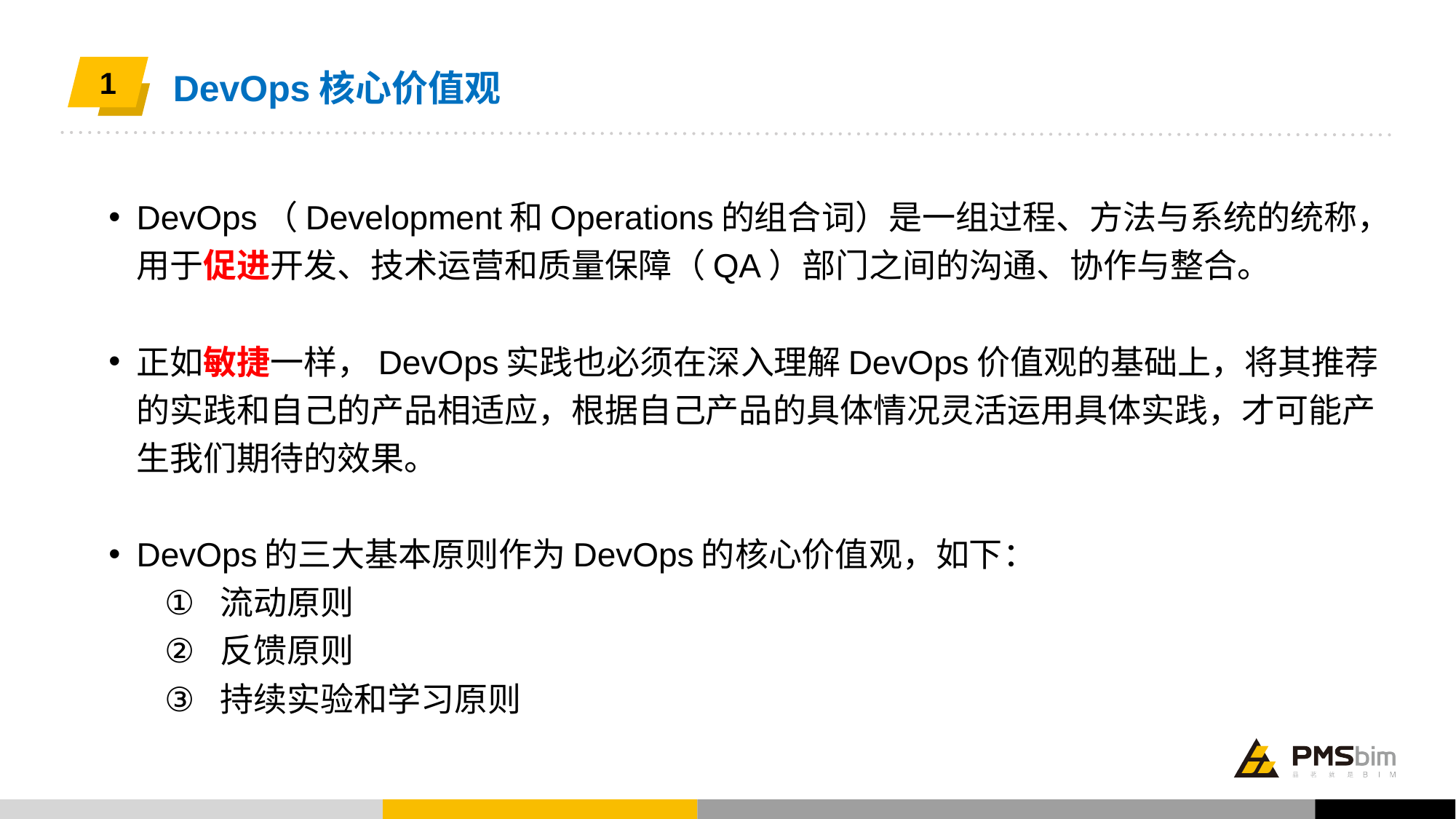

1
DevOps核心价值观

DevOps（Development和Operations的组合词）是一组过程、方法与系统的统称，用于促进开发、技术运营和质量保障（QA）部门之间的沟通、协作与整合。

正如敏捷一样，DevOps实践也必须在深入理解DevOps价值观的基础上，将其推荐的实践和自己的产品相适应，根据自己产品的具体情况灵活运用具体实践，才可能产生我们期待的效果。

DevOps的三大基本原则作为DevOps的核心价值观，如下：
流动原则
反馈原则
持续实验和学习原则